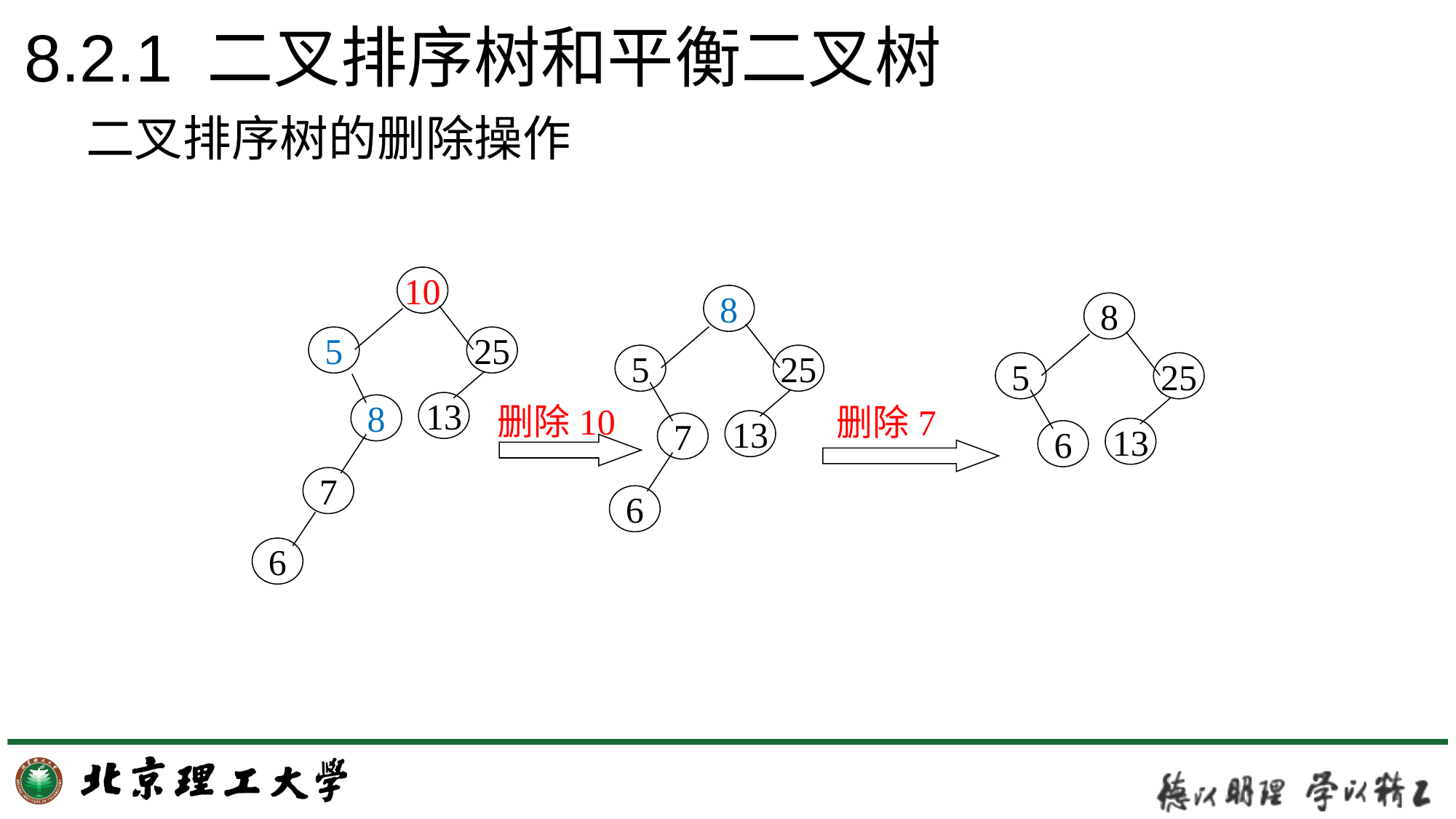

# 8.2.1 二叉排序树和平衡二叉树
二叉排序树的删除操作
10

5
25

13
8

7

6
8

5
25

13
7

6
8

5
25

13
6
删除10

删除7